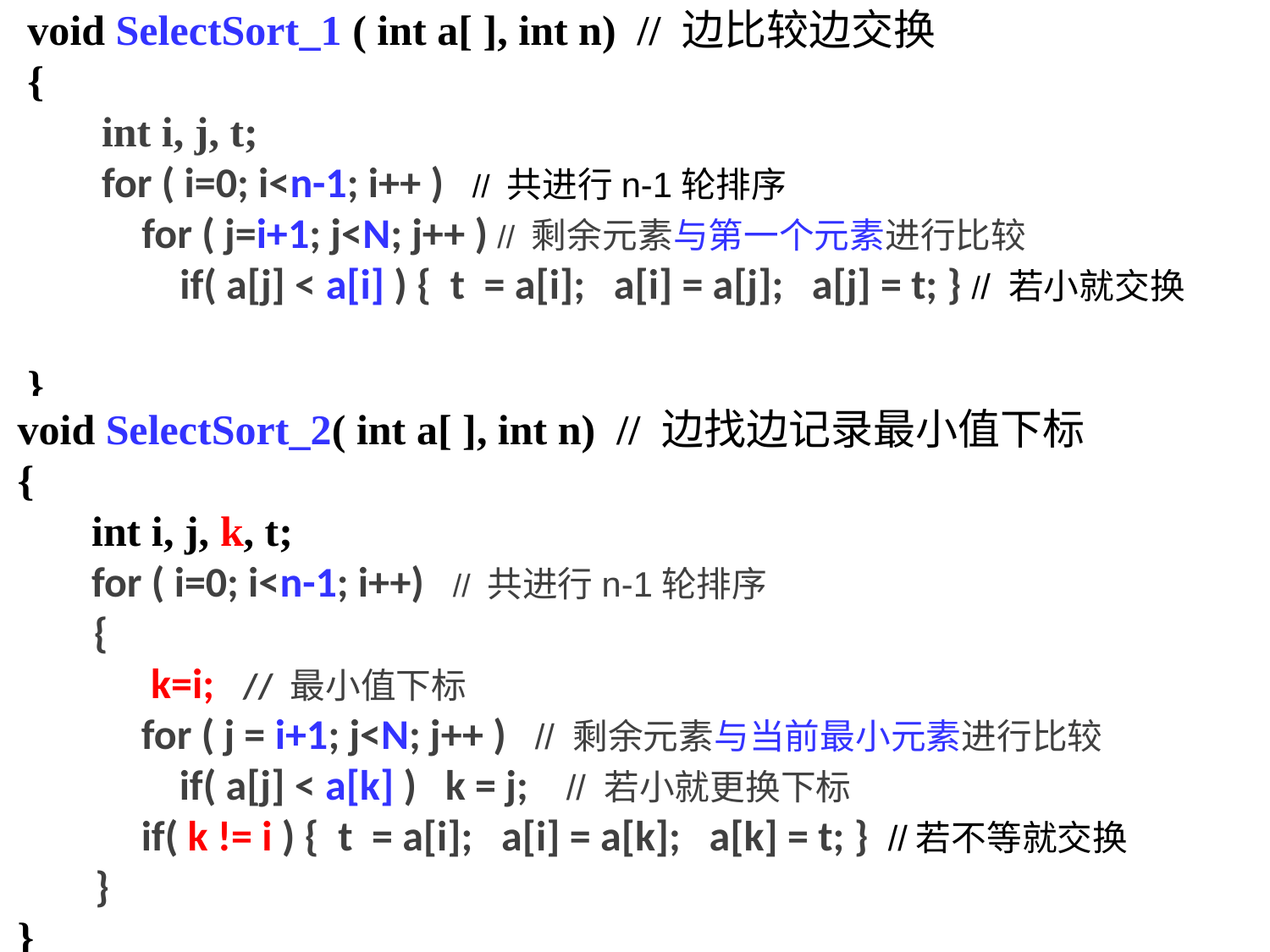

void SelectSort_1 ( int a[ ], int n)  // 边比较边交换
{
       int i, j, t;
       for ( i=0; i<n-1; i++ )   // 共进行n-1轮排序
            for ( j=i+1; j<N; j++ ) // 剩余元素与第一个元素进行比较
                if( a[j] < a[i] ) {  t  = a[i];   a[i] = a[j];   a[j] = t; } // 若小就交换

}
void SelectSort_2( int a[ ], int n)  // 边找边记录最小值下标
{
       int i, j, k, t;
       for ( i=0; i<n-1; i++)   // 共进行n-1轮排序
        {
              k=i;   // 最小值下标
             for ( j = i+1; j<N; j++ )   // 剩余元素与当前最小元素进行比较
                 if( a[j] < a[k] )   k = j;    // 若小就更换下标
             if( k != i ) {  t  = a[i];   a[i] = a[k];   a[k] = t; }  //若不等就交换
        }
}
40